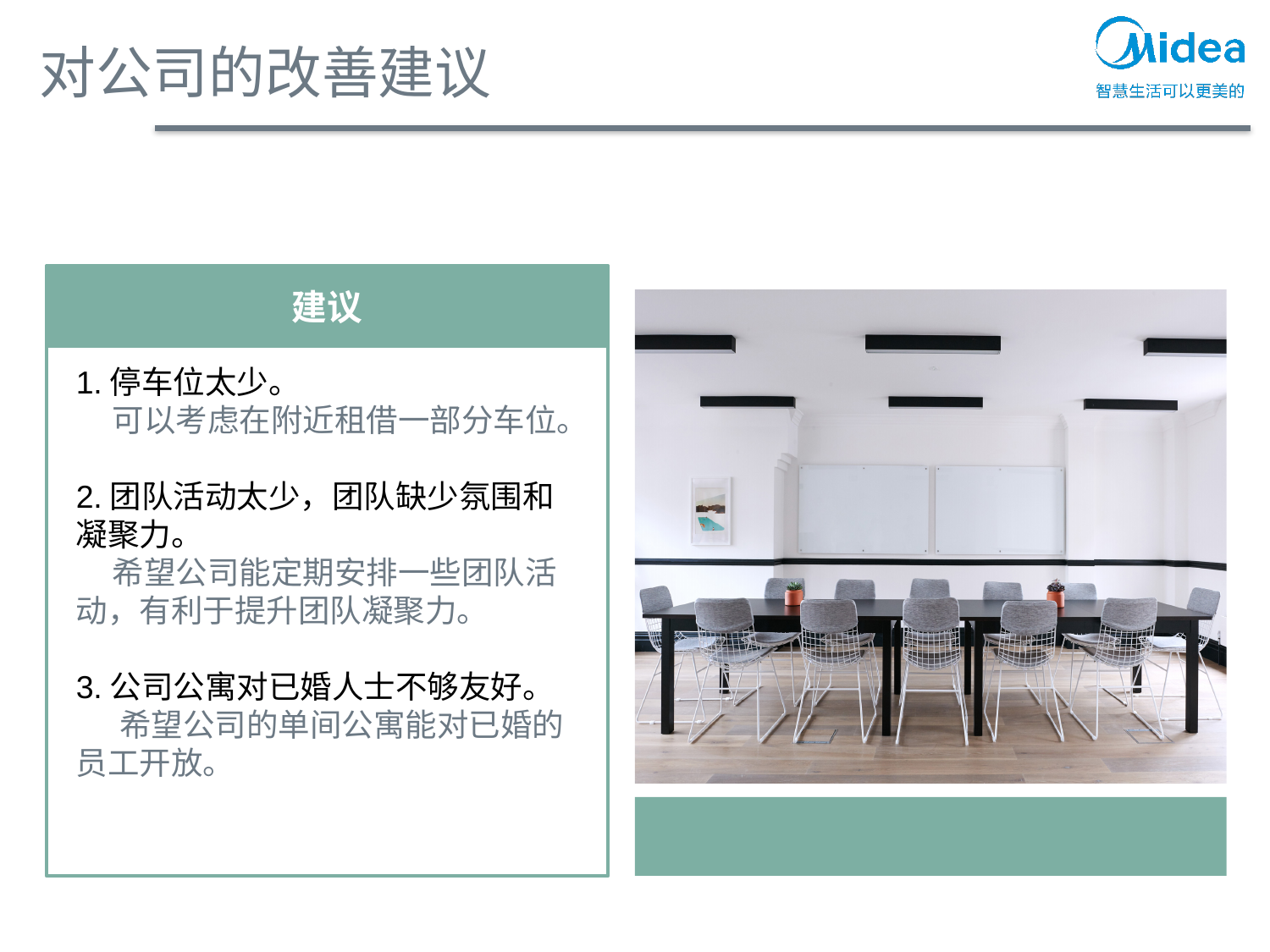

对公司的改善建议

建议

1.停车位太少。
    可以考虑在附近租借一部分车位。

2.团队活动太少，团队缺少氛围和凝聚力。
    希望公司能定期安排一些团队活动，有利于提升团队凝聚力。

3.公司公寓对已婚人士不够友好。
     希望公司的单间公寓能对已婚的员工开放。